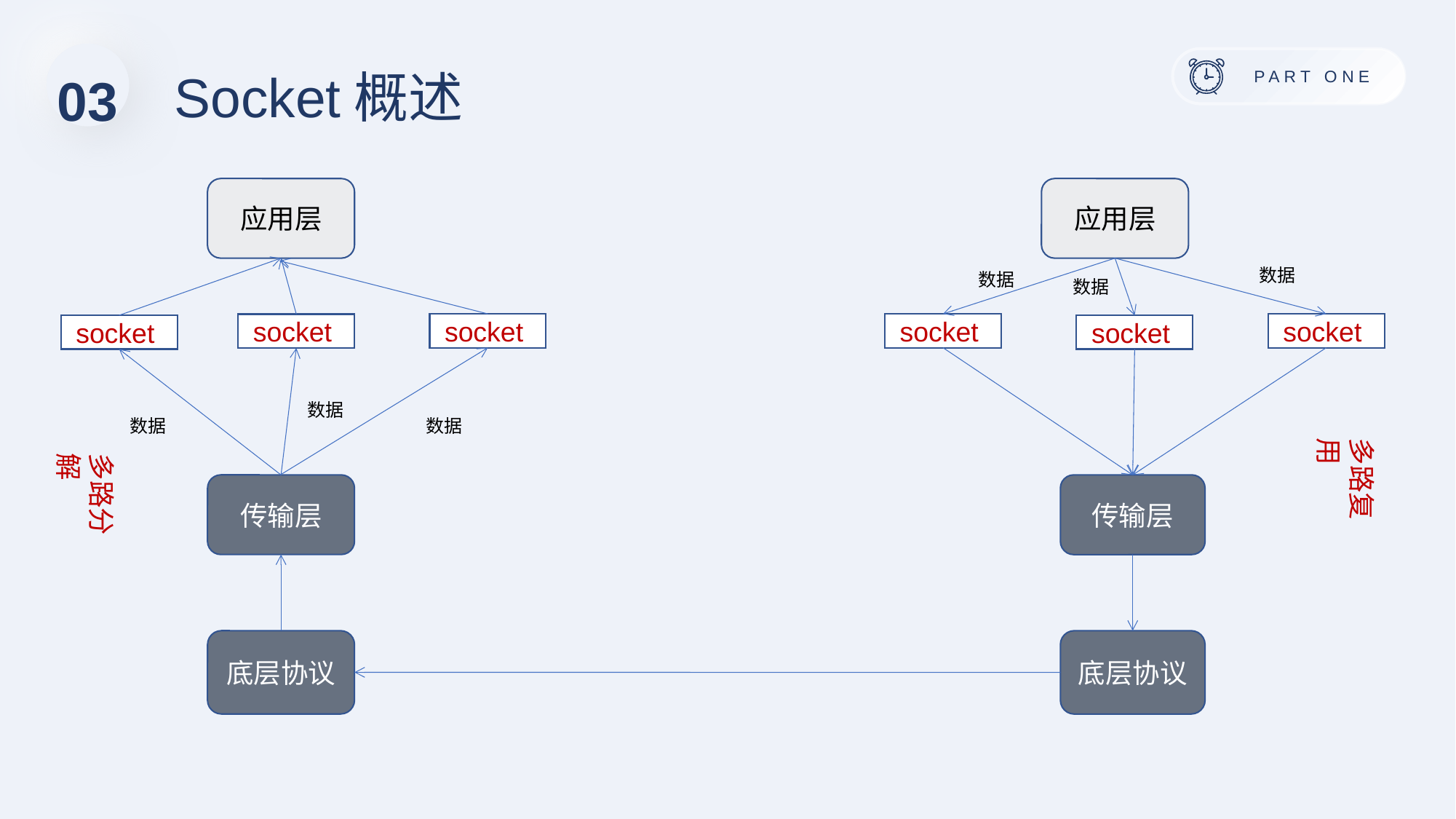

03
Socket概述
应用层
应用层
数据
数据
数据
sockett
sockett
sockett
sockett
sockett
sockett
数据
数据
数据
多路复用
多路分解
传输层
传输层
底层协议
底层协议